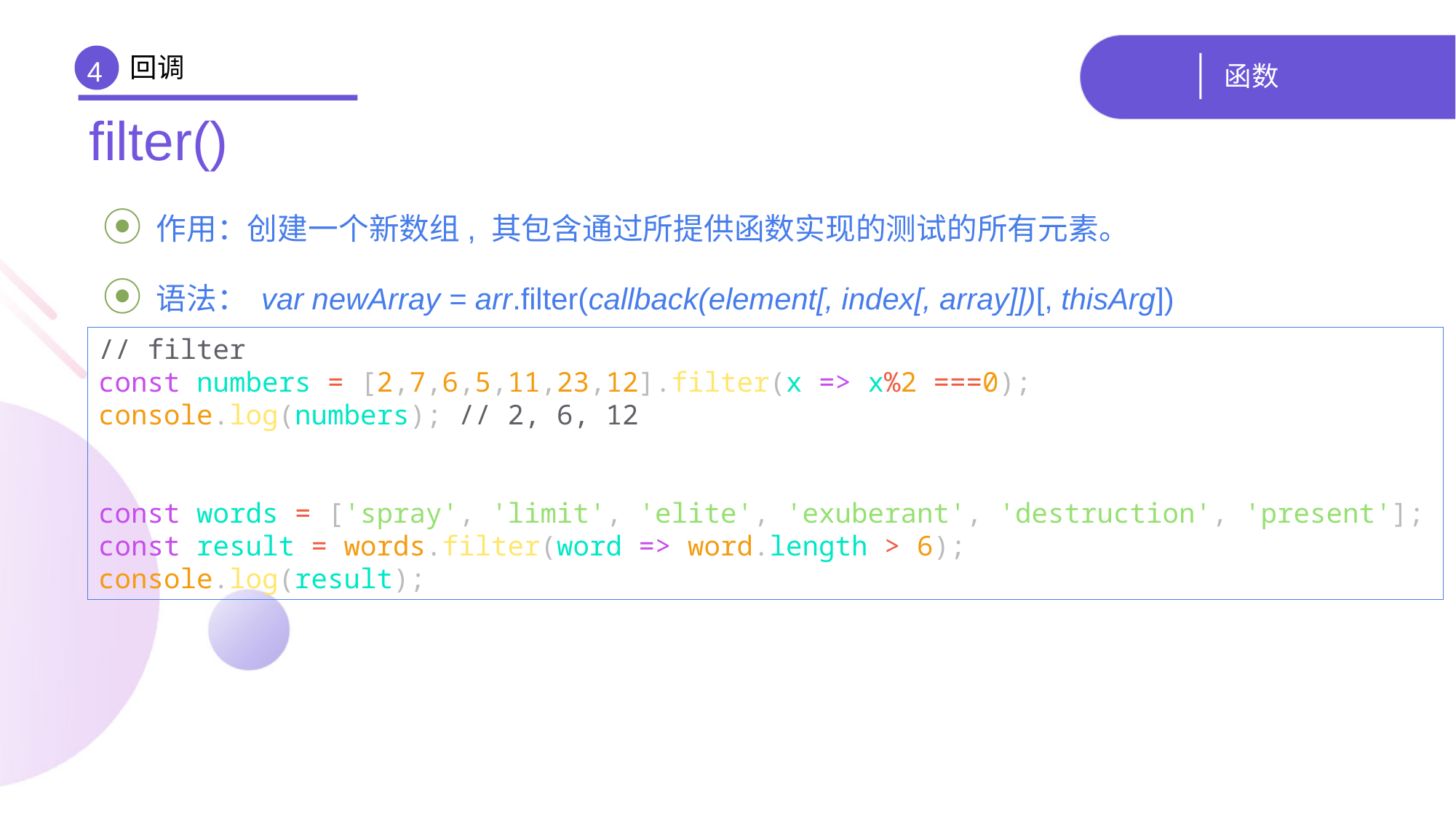

回调
# 函数
4
filter()
 作用：创建一个新数组, 其包含通过所提供函数实现的测试的所有元素。
 语法： var newArray = arr.filter(callback(element[, index[, array]])[, thisArg])
// filter
const numbers = [2,7,6,5,11,23,12].filter(x => x%2 ===0);
console.log(numbers); // 2, 6, 12
const words = ['spray', 'limit', 'elite', 'exuberant', 'destruction', 'present'];
const result = words.filter(word => word.length > 6);
console.log(result);